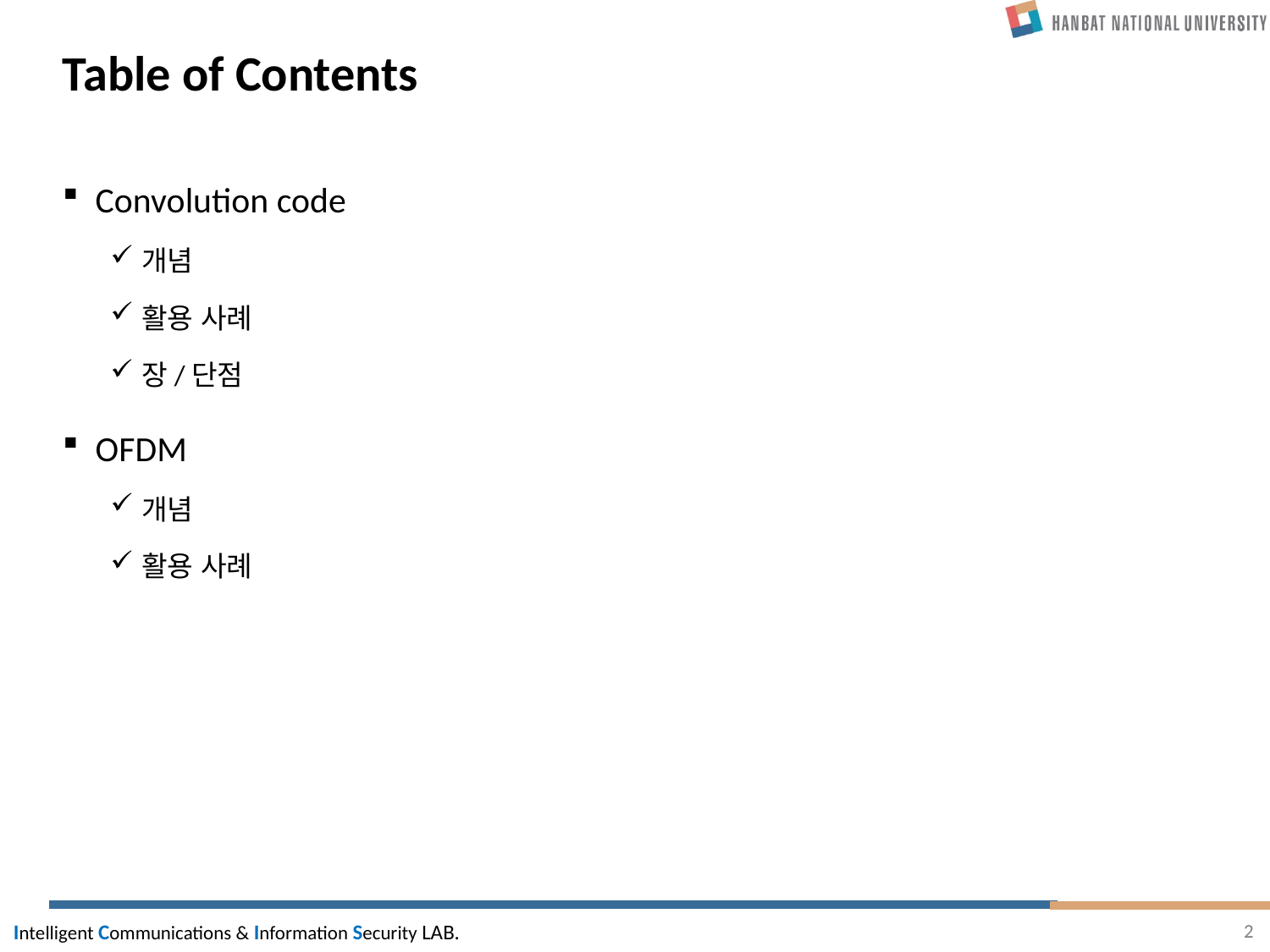

# Table of Contents
Convolution code
개념
활용 사례
장/단점
OFDM
개념
활용 사례

2